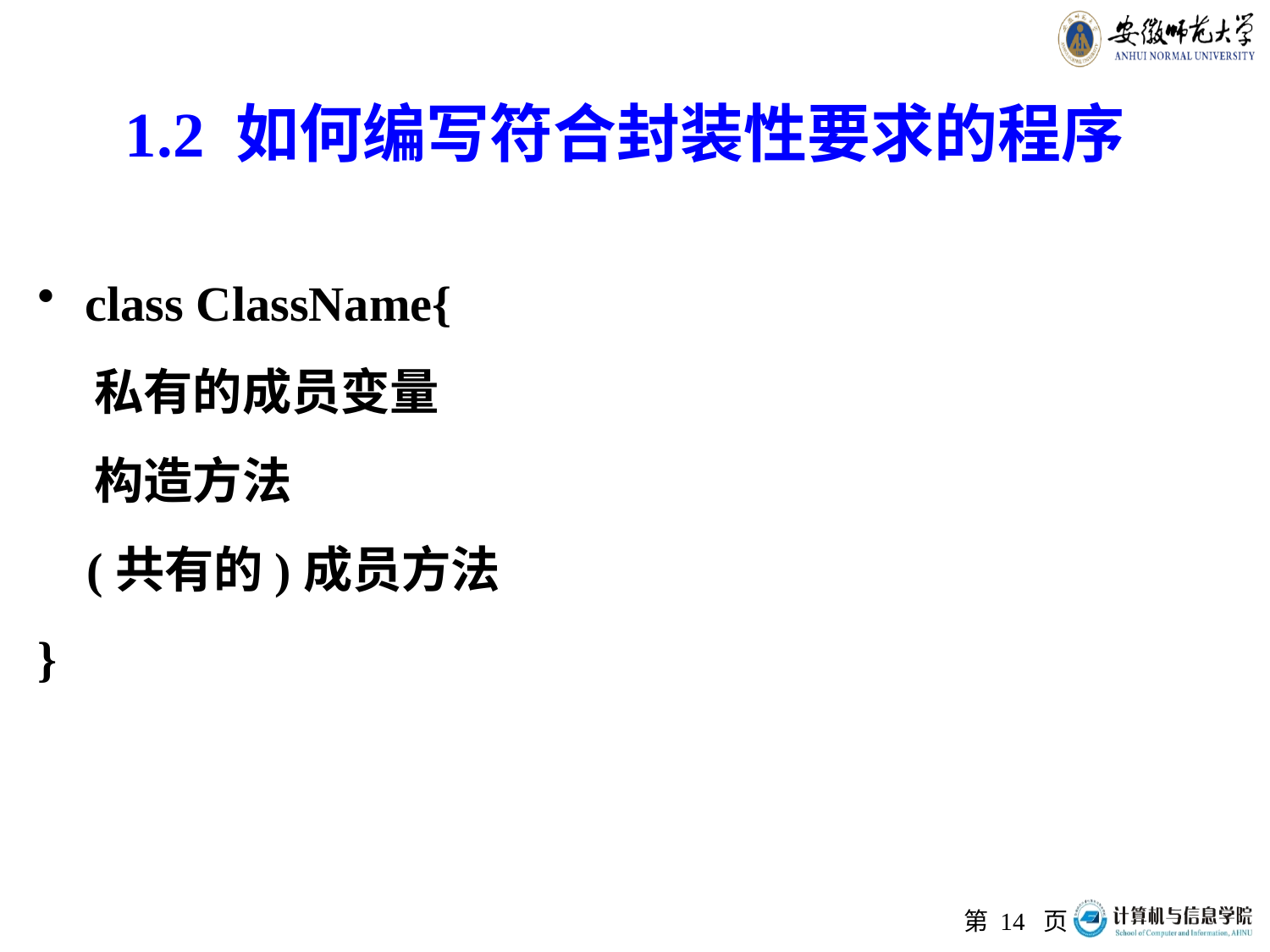

# 1.2 如何编写符合封装性要求的程序
class ClassName{
    私有的成员变量
    构造方法
    (共有的)成员方法
}

第 14  页